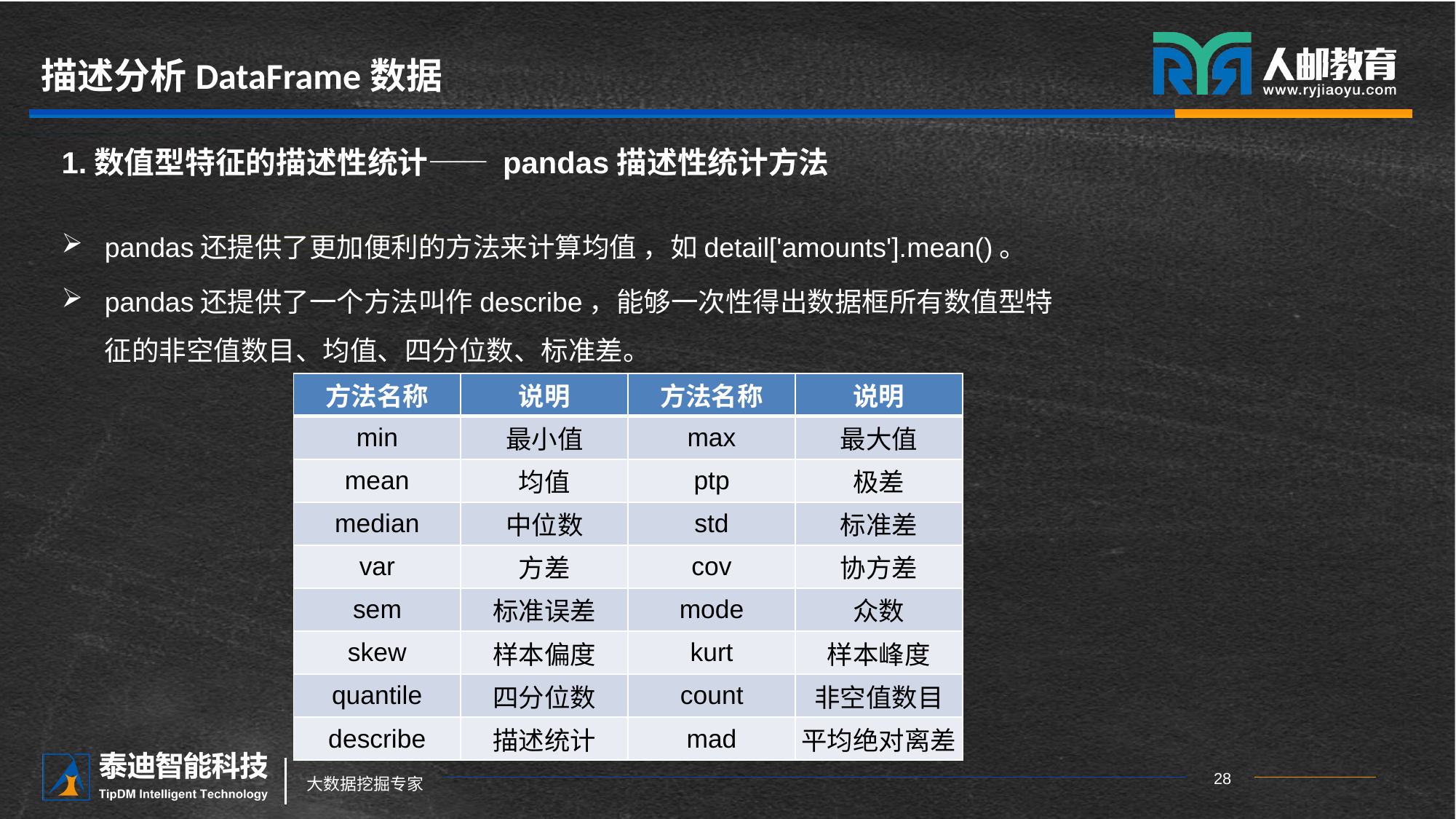

# 描述分析DataFrame数据
1.数值型特征的描述性统计—— pandas描述性统计方法
pandas还提供了更加便利的方法来计算均值 ，如detail['amounts'].mean()。
pandas还提供了一个方法叫作describe，能够一次性得出数据框所有数值型特征的非空值数目、均值、四分位数、标准差。
| 方法名称 | 说明 | 方法名称 | 说明 |
| --- | --- | --- | --- |
| min | 最小值 | max | 最大值 |
| mean | 均值 | ptp | 极差 |
| median | 中位数 | std | 标准差 |
| var | 方差 | cov | 协方差 |
| sem | 标准误差 | mode | 众数 |
| skew | 样本偏度 | kurt | 样本峰度 |
| quantile | 四分位数 | count | 非空值数目 |
| describe | 描述统计 | mad | 平均绝对离差 |